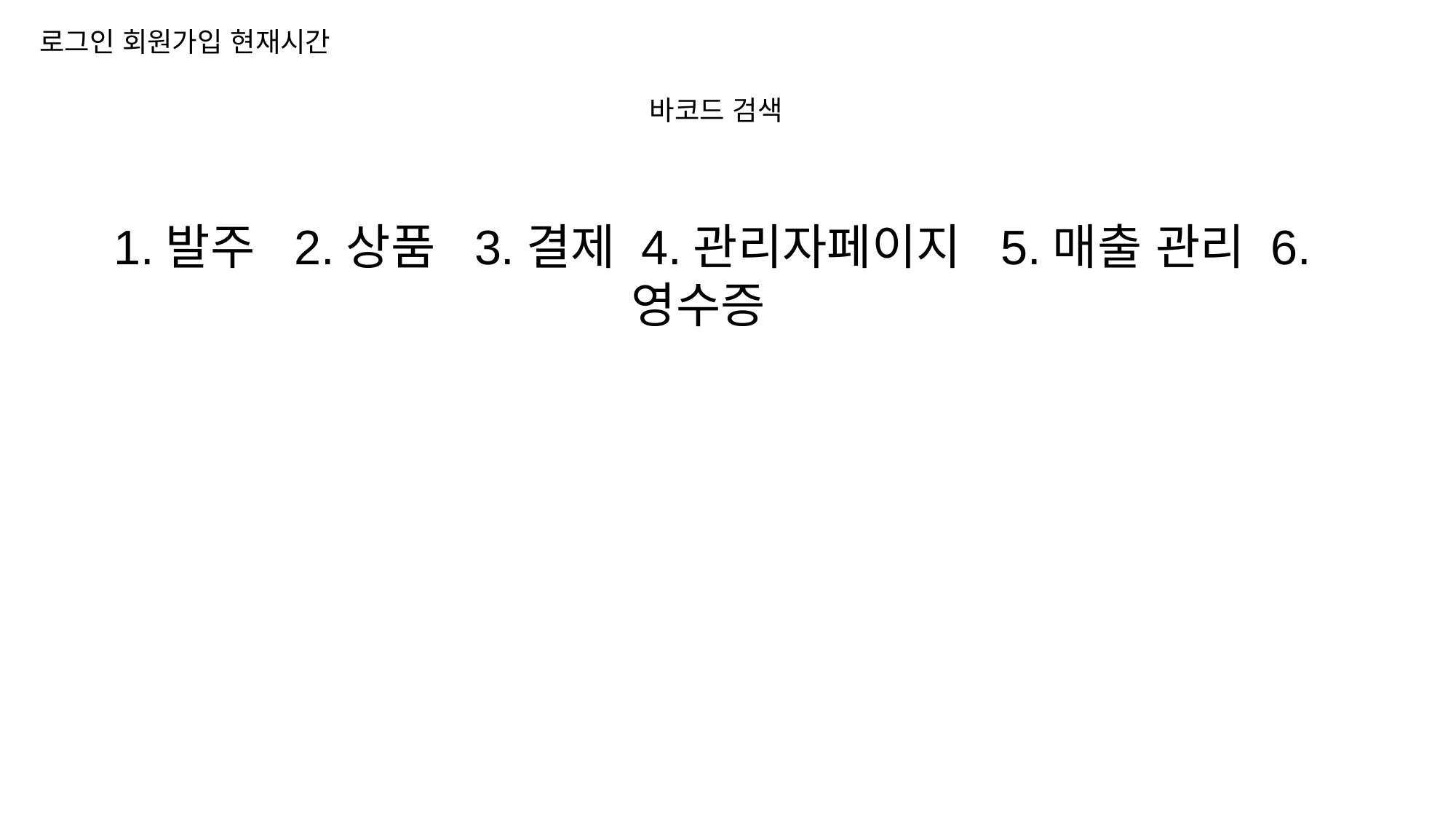

로그인 회원가입 현재시간
바코드 검색
1.발주  2.상품  3.결제 4.관리자페이지  5.매출 관리 6. 영수증